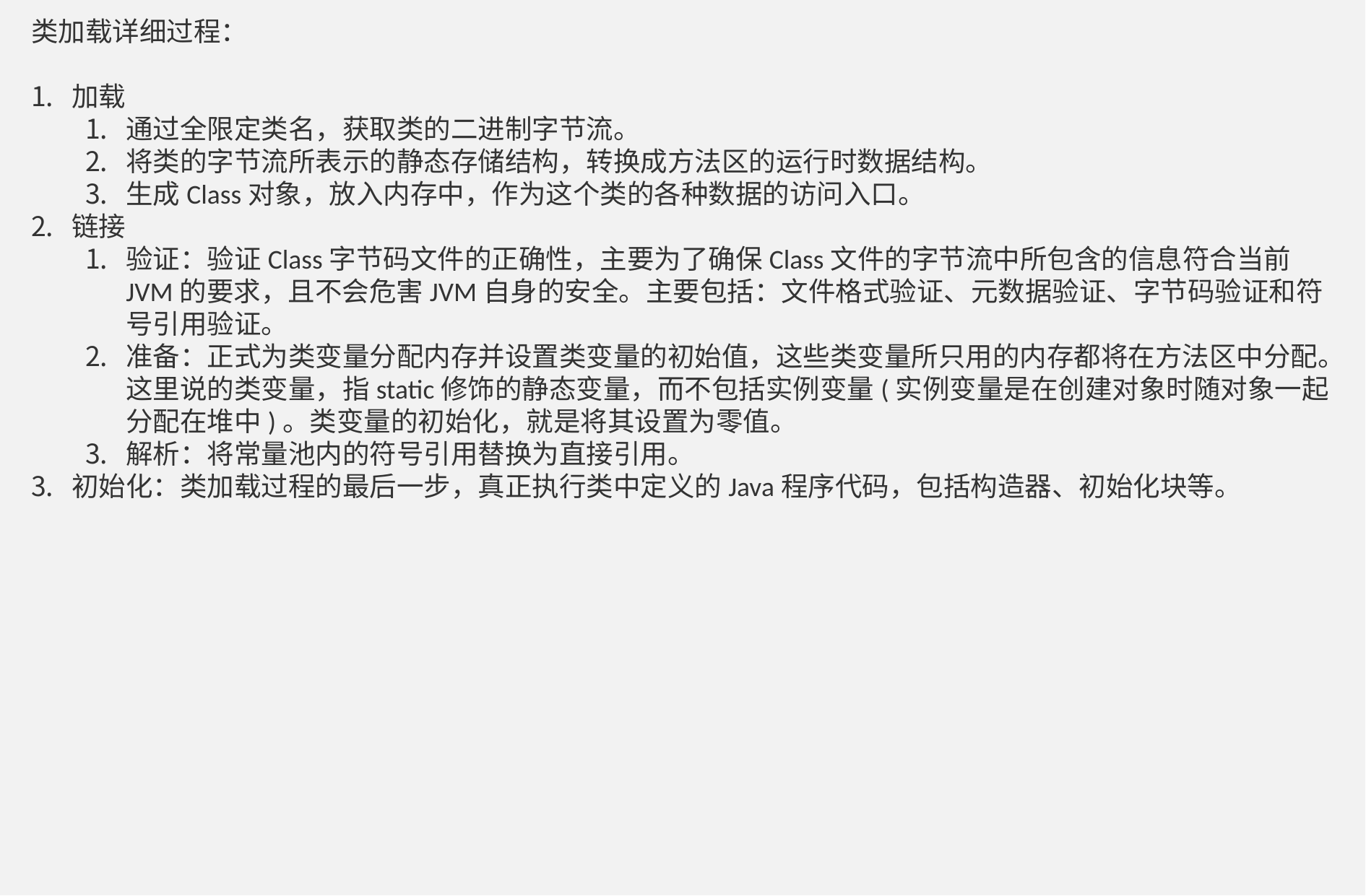

类加载详细过程：

加载
通过全限定类名，获取类的二进制字节流。
将类的字节流所表示的静态存储结构，转换成方法区的运行时数据结构。
生成Class对象，放入内存中，作为这个类的各种数据的访问入口。
链接
验证：验证Class字节码文件的正确性，主要为了确保Class文件的字节流中所包含的信息符合当前JVM的要求，且不会危害JVM自身的安全。主要包括：文件格式验证、元数据验证、字节码验证和符号引用验证。
准备：正式为类变量分配内存并设置类变量的初始值，这些类变量所只用的内存都将在方法区中分配。这里说的类变量，指static修饰的静态变量，而不包括实例变量(实例变量是在创建对象时随对象一起分配在堆中)。类变量的初始化，就是将其设置为零值。
解析：将常量池内的符号引用替换为直接引用。
初始化：类加载过程的最后一步，真正执行类中定义的Java程序代码，包括构造器、初始化块等。